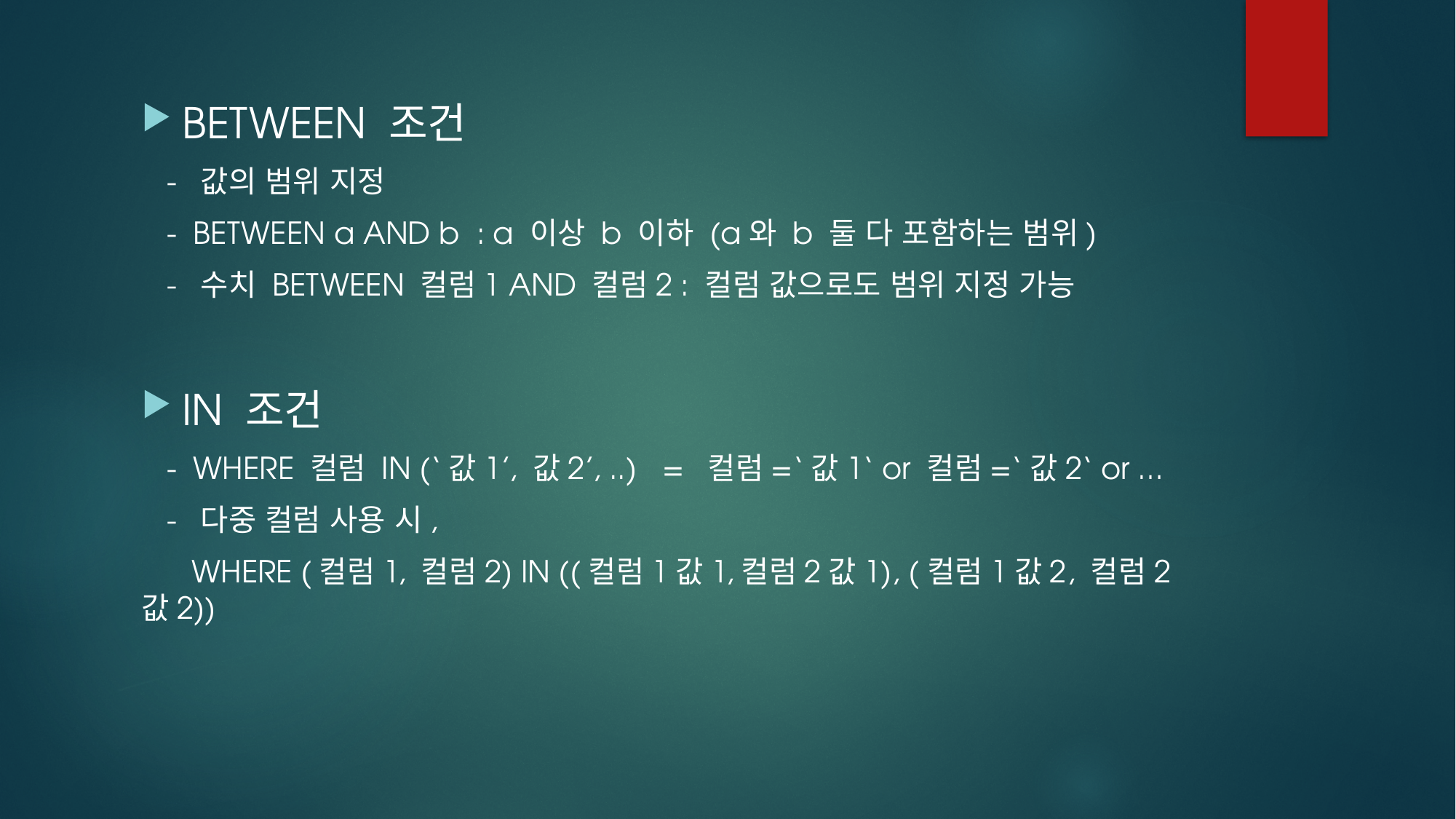

BETWEEN 조건
   -  값의 범위 지정
   -  BETWEEN a AND b  : a 이상 b 이하 (a와 b 둘 다 포함하는 범위)
   -  수치 BETWEEN 컬럼1 AND 컬럼2 : 컬럼 값으로도 범위 지정 가능

IN 조건
   -  WHERE 컬럼 IN (‘값1’, 값2’, ..)   =  컬럼=‘값1‘ or 컬럼=‘값2‘ or …
   -  다중 컬럼 사용 시,
      WHERE (컬럼1, 컬럼2) IN ((컬럼1값1,컬럼2값1), (컬럼1값2, 컬럼2값2))